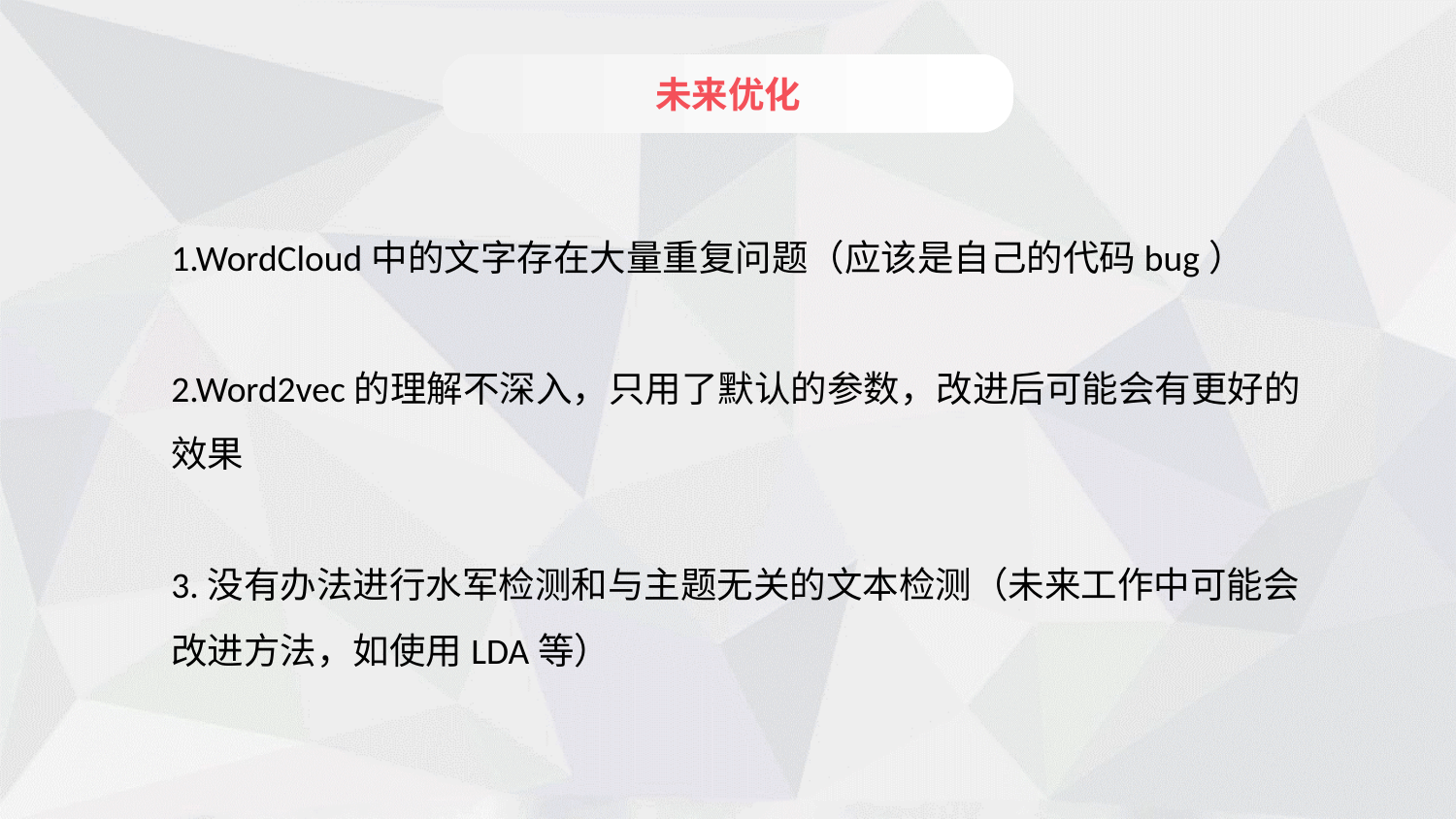

未来优化
1.WordCloud中的文字存在大量重复问题（应该是自己的代码bug）

2.Word2vec的理解不深入，只用了默认的参数，改进后可能会有更好的效果

3.没有办法进行水军检测和与主题无关的文本检测（未来工作中可能会改进方法，如使用LDA等）